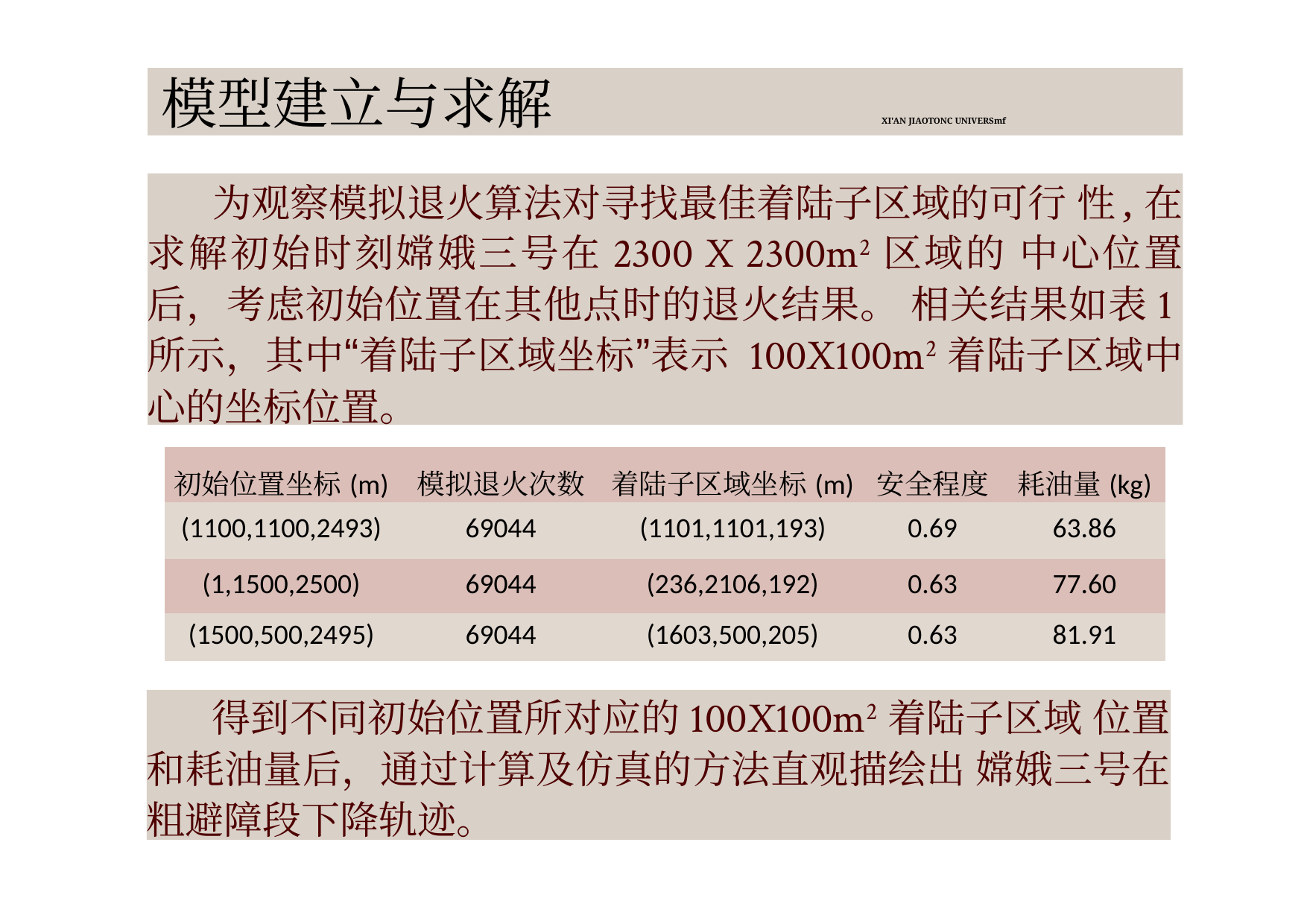

模型建立与求解                      XI'AN JIAOTONC UNIVERSmf
为观察模拟退火算法对寻找最佳着陆子区域的可行 性,在求解初始时刻嫦娥三号在2300 X 2300m2区域的 中心位置后，考虑初始位置在其他点时的退火结果。 相关结果如表1所示，其中“着陆子区域坐标”表示 100X100m2着陆子区域中心的坐标位置。
| 初始位置坐标(m) | 模拟退火次数 | 着陆子区域坐标(m) | 安全程度 | 耗油量(kg) |
| --- | --- | --- | --- | --- |
| (1100,1100,2493) | 69044 | (1101,1101,193) | 0.69 | 63.86 |
| (1,1500,2500) | 69044 | (236,2106,192) | 0.63 | 77.60 |
| (1500,500,2495) | 69044 | (1603,500,205) | 0.63 | 81.91 |
得到不同初始位置所对应的100X100m2着陆子区域 位置和耗油量后，通过计算及仿真的方法直观描绘出 嫦娥三号在粗避障段下降轨迹。